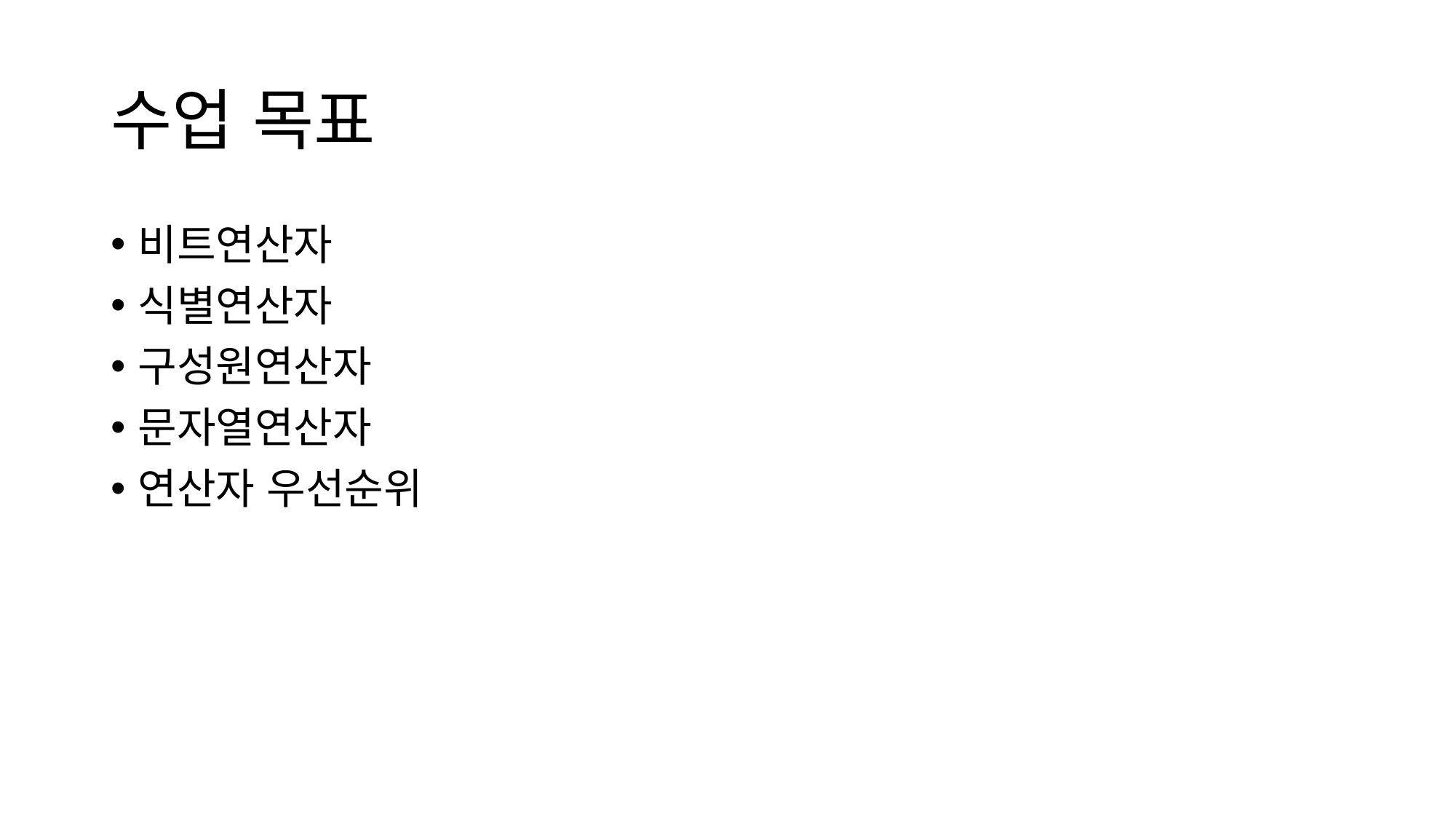

# 수업 목표
비트연산자
식별연산자
구성원연산자
문자열연산자
연산자 우선순위